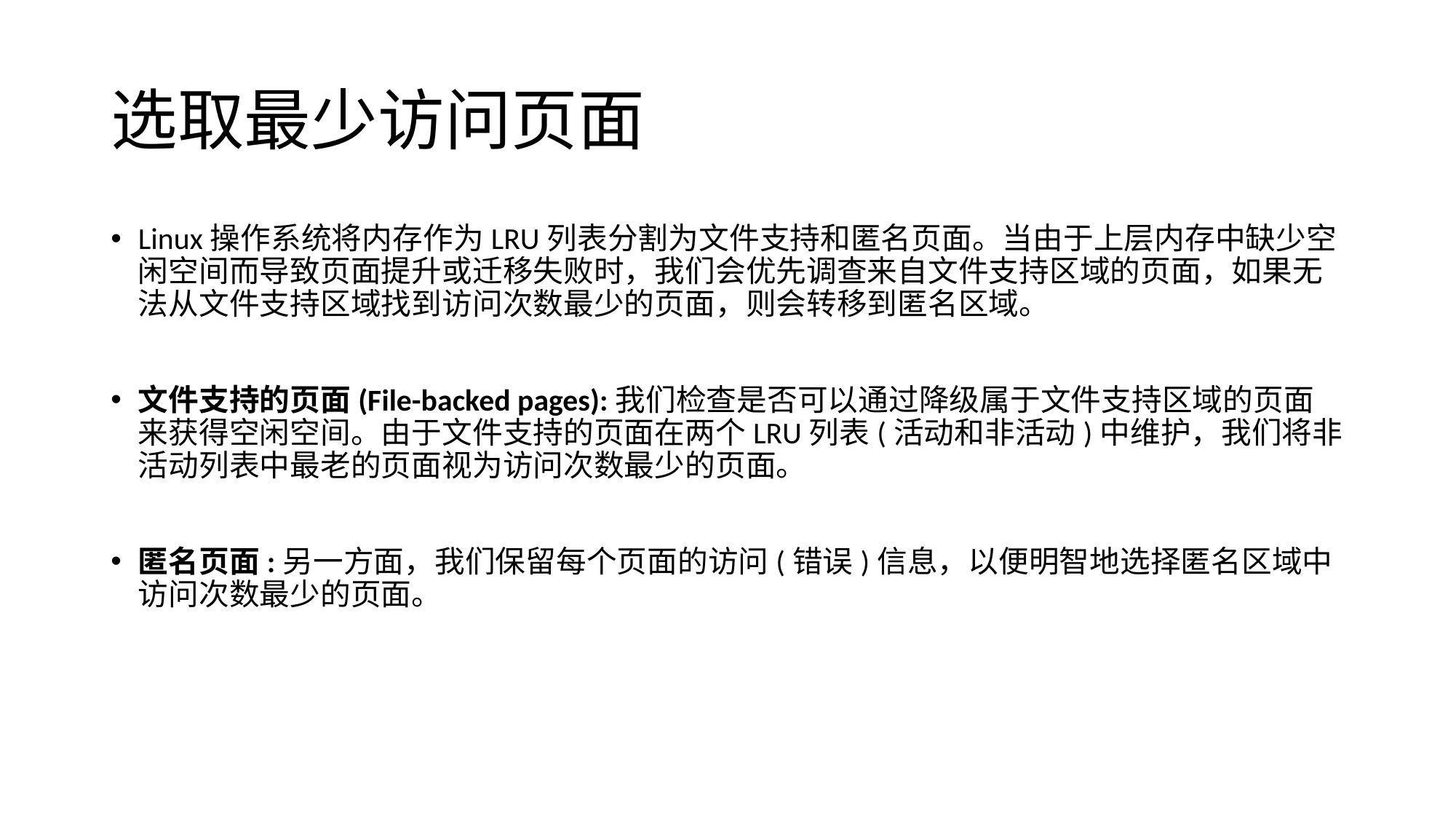

# 选取最少访问页面

Linux操作系统将内存作为LRU列表分割为文件支持和匿名页面。当由于上层内存中缺少空闲空间而导致页面提升或迁移失败时，我们会优先调查来自文件支持区域的页面，如果无法从文件支持区域找到访问次数最少的页面，则会转移到匿名区域。

文件支持的页面(File-backed pages):我们检查是否可以通过降级属于文件支持区域的页面来获得空闲空间。由于文件支持的页面在两个LRU列表(活动和非活动)中维护，我们将非活动列表中最老的页面视为访问次数最少的页面。

匿名页面:另一方面，我们保留每个页面的访问(错误)信息，以便明智地选择匿名区域中访问次数最少的页面。